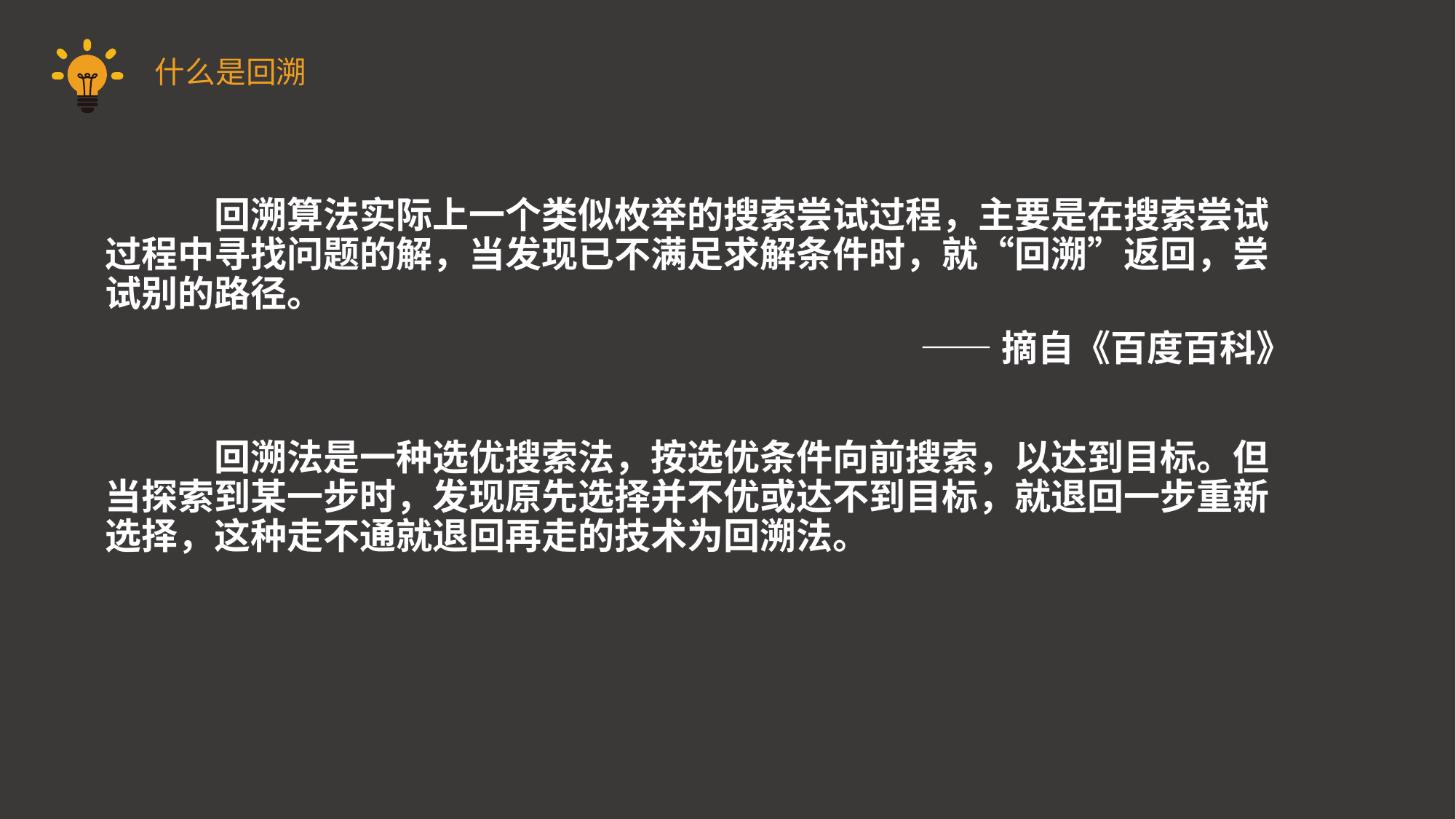

什么是回溯
	回溯算法实际上一个类似枚举的搜索尝试过程，主要是在搜索尝试过程中寻找问题的解，当发现已不满足求解条件时，就“回溯”返回，尝试别的路径。
——摘自《百度百科》

	回溯法是一种选优搜索法，按选优条件向前搜索，以达到目标。但当探索到某一步时，发现原先选择并不优或达不到目标，就退回一步重新选择，这种走不通就退回再走的技术为回溯法。